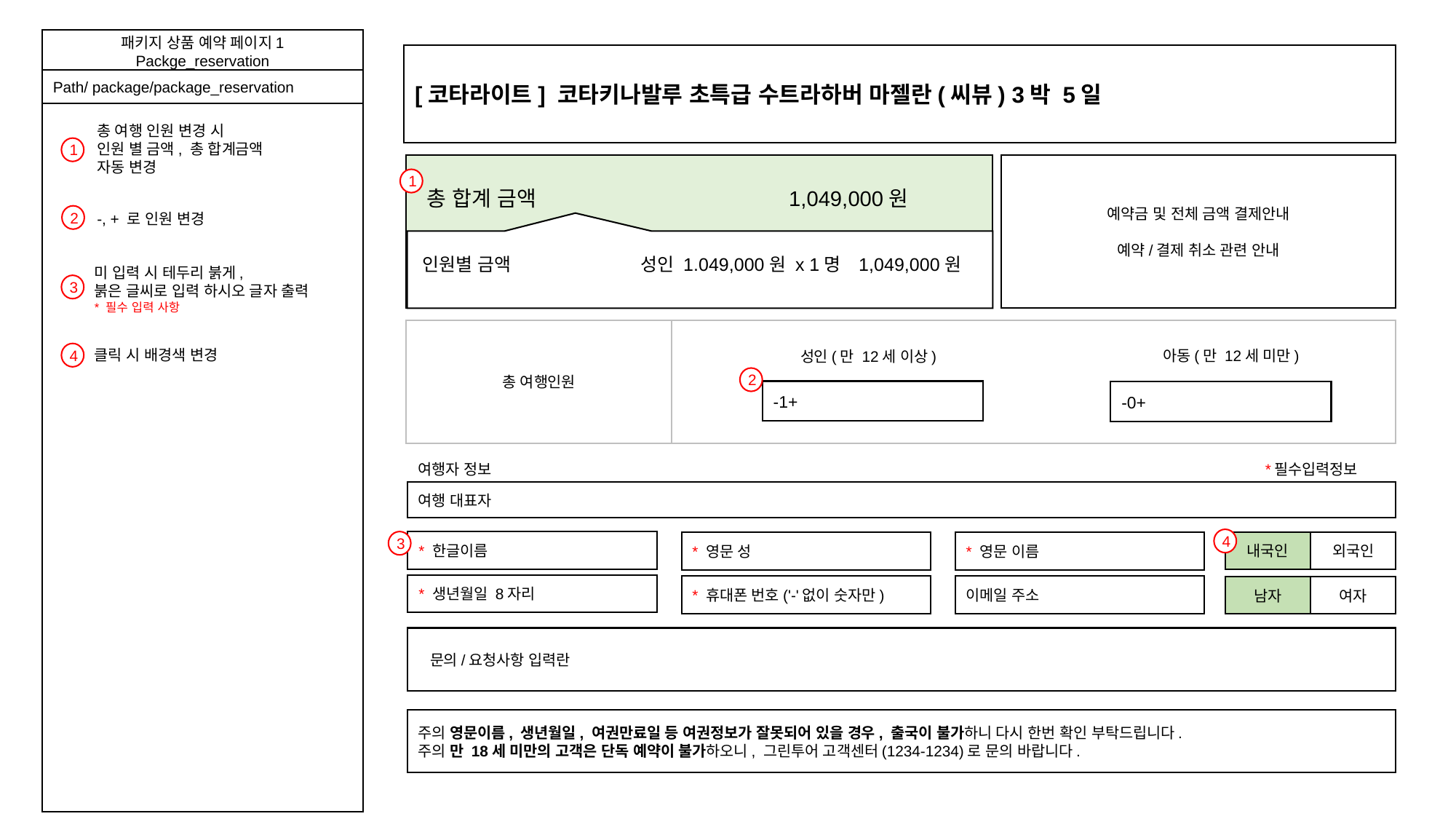

패키지 상품 예약 페이지1
Packge_reservation
[코타라이트] 코타키나발루 초특급 수트라하버 마젤란(씨뷰) 3박 5일
Path/ package/package_reservation

총 여행 인원 변경 시
인원 별 금액, 총 합계금액
자동 변경
1

예약금 및 전체 금액 결제안내

예약/결제 취소 관련 안내
1
총 합계 금액		     1,049,000원
-, + 로 인원 변경
2

인원별 금액 		성인 1.049,000원 x 1명	1,049,000원
미 입력 시 테두리 붉게,
붉은 글씨로 입력 하시오 글자 출력
* 필수 입력 사항
3
총 여행인원

아동(만 12세 미만)
성인(만 12세 이상)
클릭 시 배경색 변경
4
2
-1+
-0+
여행자 정보 							                   *필수입력정보

여행 대표자
4
* 한글이름
3
* 영문 성
* 영문 이름
내국인
외국인
* 생년월일 8자리
* 휴대폰 번호('-'없이 숫자만)
이메일 주소
남자
여자
  문의/요청사항 입력란
주의 영문이름, 생년월일, 여권만료일 등 여권정보가 잘못되어 있을 경우, 출국이 불가하니 다시 한번 확인 부탁드립니다.
주의 만 18세 미만의 고객은 단독 예약이 불가하오니, 그린투어 고객센터(1234-1234)로 문의 바랍니다.